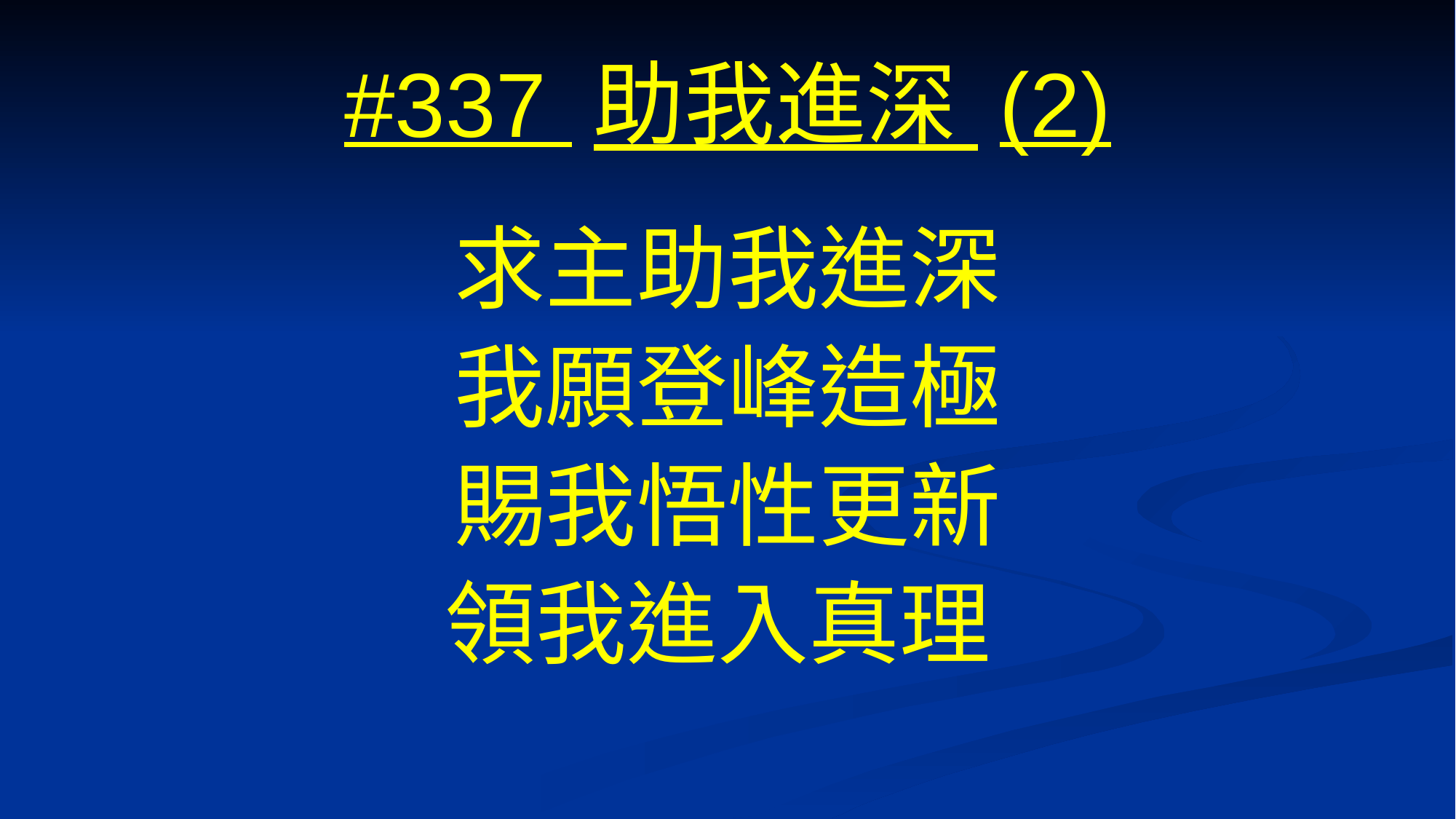

# #337 助我進深 (2)
求主助我進深
我願登峰造極
賜我悟性更新
領我進入真理